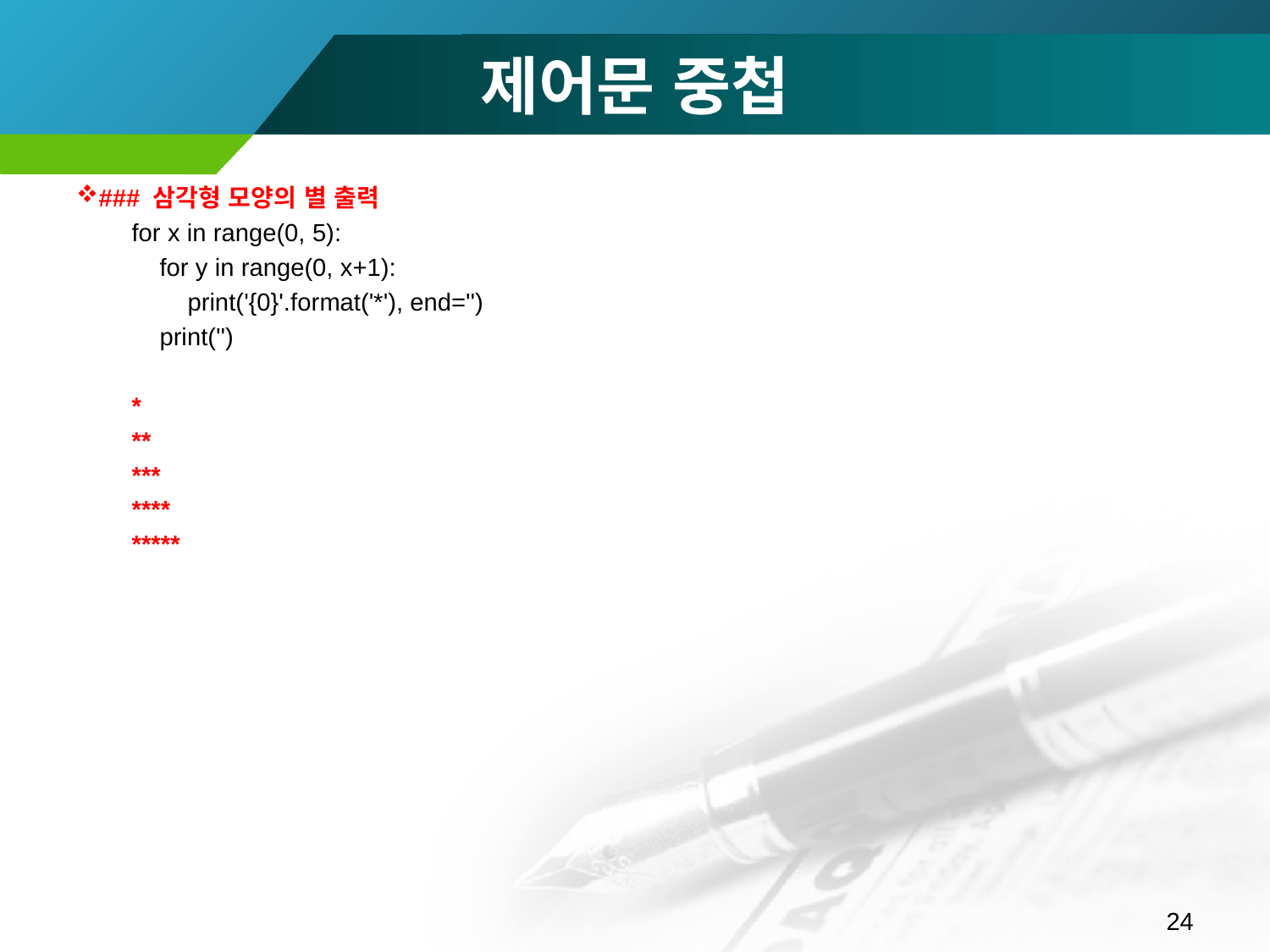

# 제어문 중첩
### 삼각형 모양의 별 출력
for x in range(0, 5):
    for y in range(0, x+1):
        print('{0}'.format('*'), end='')
    print('')

*
**
***
****
*****
24